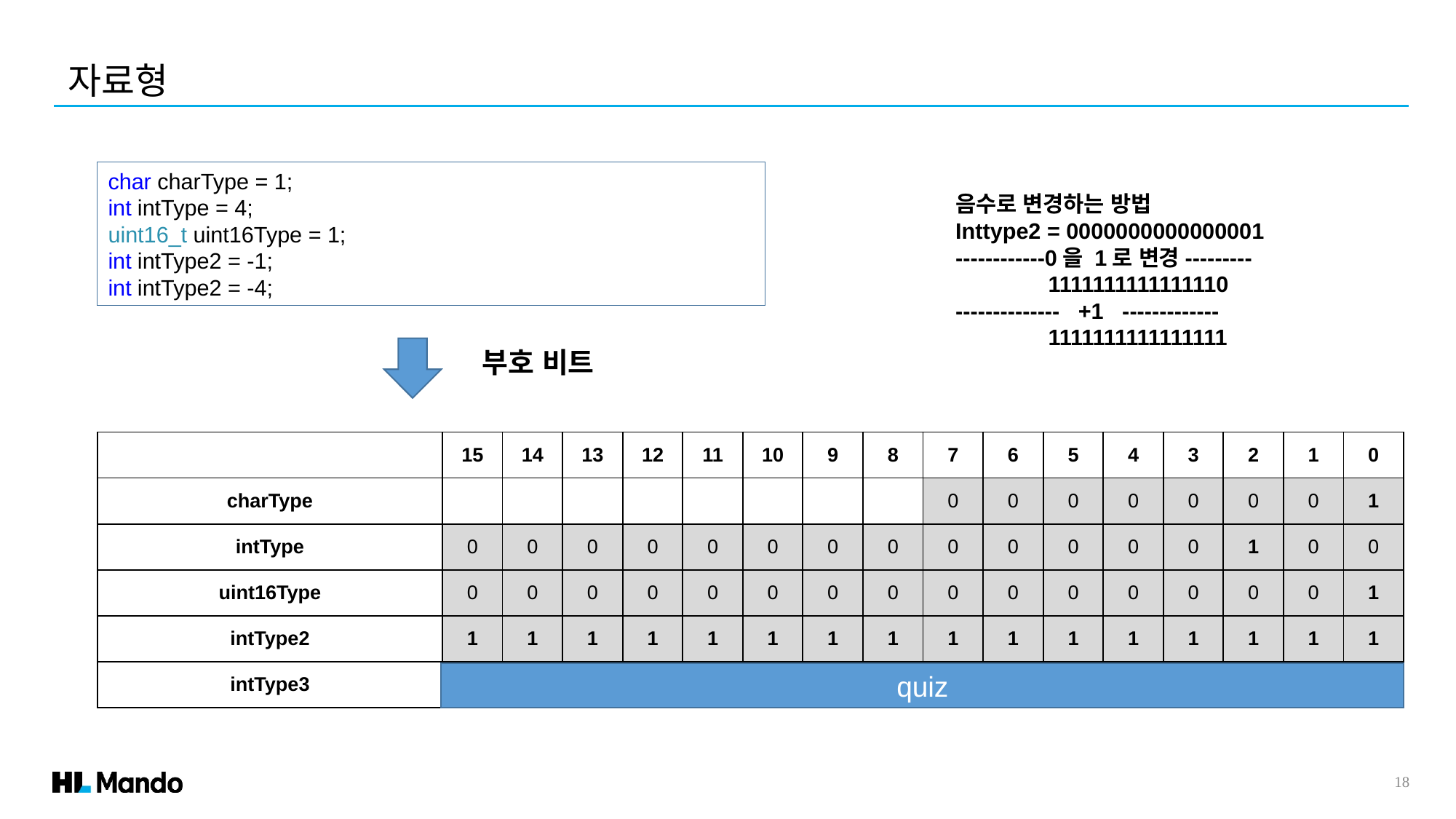

자료형
char charType = 1;
int intType = 4;
uint16_t uint16Type = 1;
int intType2 = -1;
int intType2 = -4;
음수로 변경하는 방법
Inttype2 = 0000000000000001
------------0을 1로 변경---------
               1111111111111110
--------------   +1   -------------
               1111111111111111

부호 비트
|  | 15 | 14 | 13 | 12 | 11 | 10 | 9 | 8 | 7 | 6 | 5 | 4 | 3 | 2 | 1 | 0 |
| --- | --- | --- | --- | --- | --- | --- | --- | --- | --- | --- | --- | --- | --- | --- | --- | --- |
| charType |  |  |  |  |  |  |  |  | 0 | 0 | 0 | 0 | 0 | 0 | 0 | 1 |
| intType | 0 | 0 | 0 | 0 | 0 | 0 | 0 | 0 | 0 | 0 | 0 | 0 | 0 | 1 | 0 | 0 |
| uint16Type | 0 | 0 | 0 | 0 | 0 | 0 | 0 | 0 | 0 | 0 | 0 | 0 | 0 | 0 | 0 | 1 |
| intType2 | 1 | 1 | 1 | 1 | 1 | 1 | 1 | 1 | 1 | 1 | 1 | 1 | 1 | 1 | 1 | 1 |
| intType3 | 1 | 1 | 1 | 1 | 1 | 1 | 1 | 1 | 1 | 1 | 1 | 1 | 1 | 1 | 0 | 0 |
quiz
18